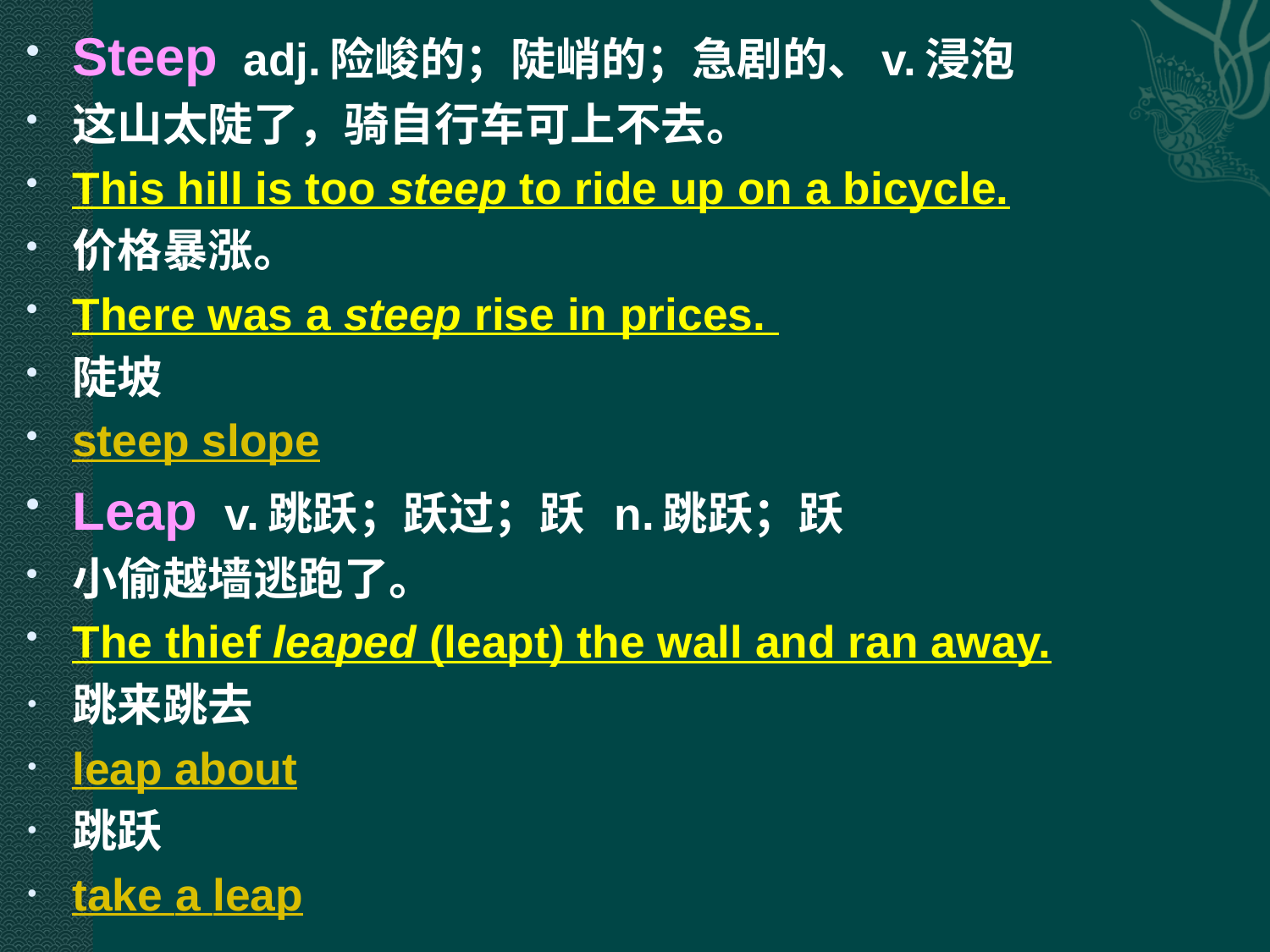

Steep  adj.险峻的；陡峭的；急剧的、v.浸泡
这山太陡了，骑自行车可上不去。
This hill is too steep to ride up on a bicycle.
价格暴涨。
There was a steep rise in prices.
陡坡
steep slope
Leap  v.跳跃；跃过；跃  n.跳跃；跃
小偷越墙逃跑了。
The thief leaped (leapt) the wall and ran away.
跳来跳去
leap about
跳跃
take a leap